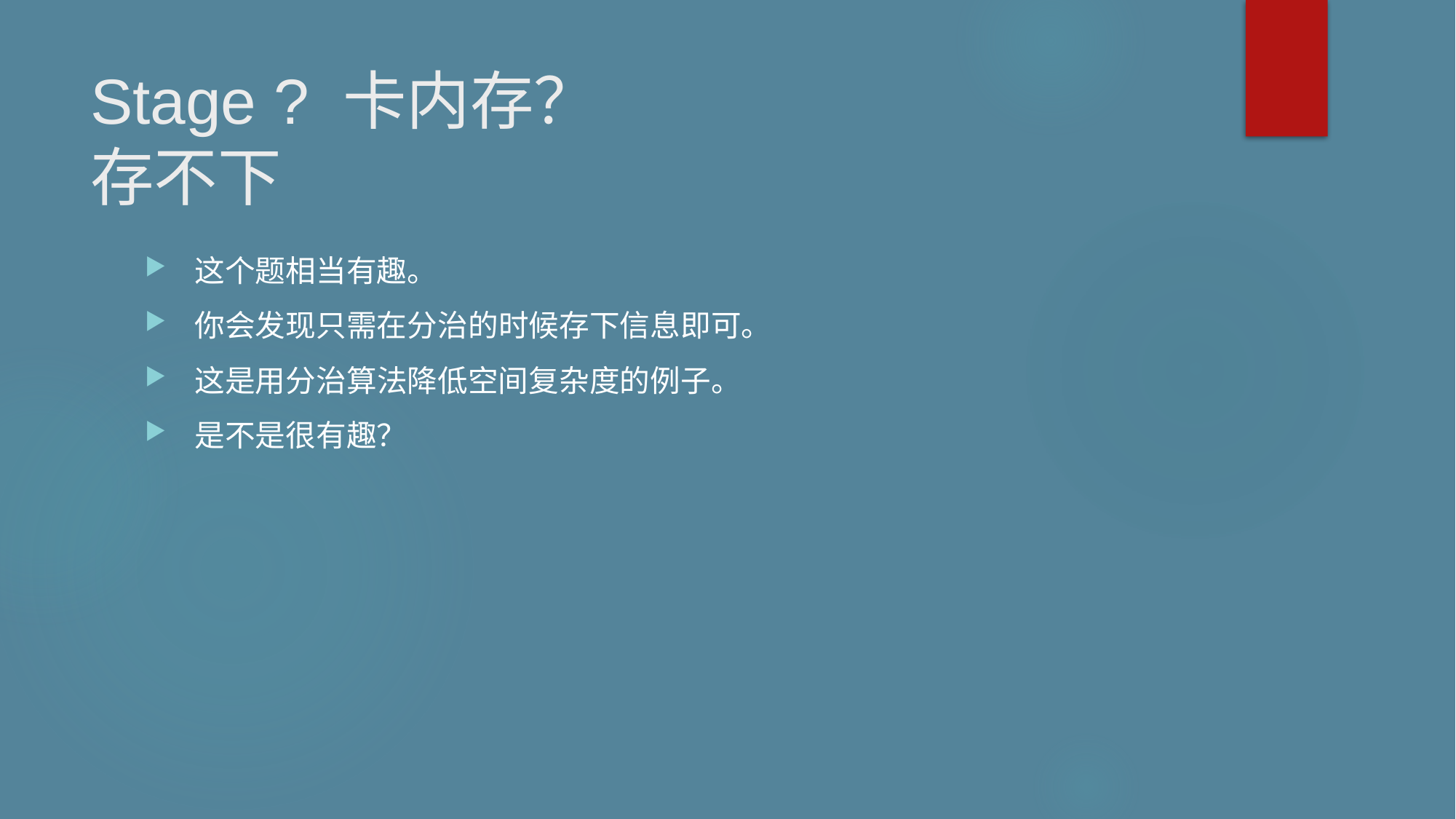

# Stage ? 卡内存？ 存不下
这个题相当有趣。
你会发现只需在分治的时候存下信息即可。
这是用分治算法降低空间复杂度的例子。
是不是很有趣？